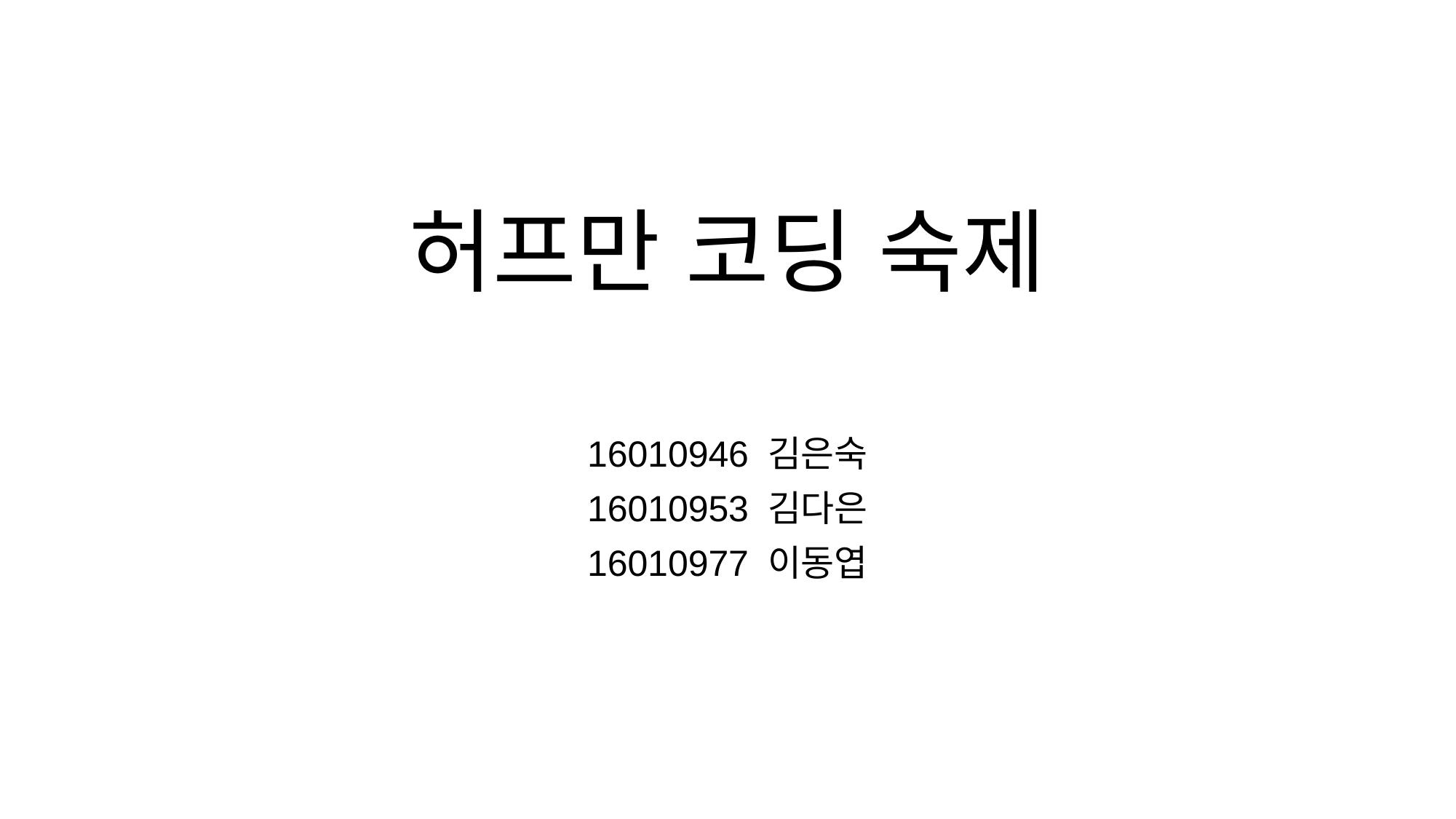

# 허프만 코딩 숙제
16010946 김은숙
16010953 김다은
16010977 이동엽